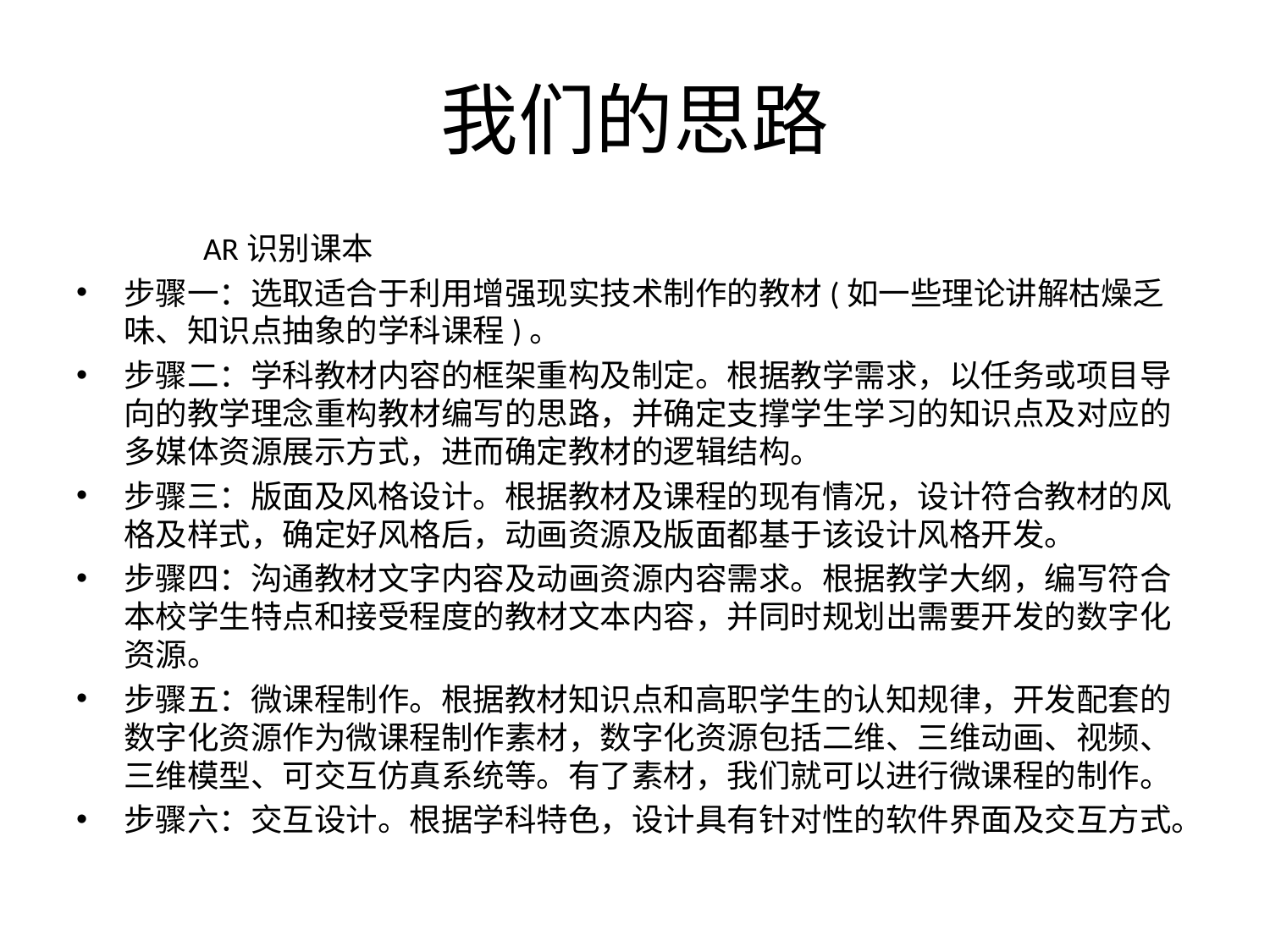

# 我们的思路
	AR识别课本
步骤一：选取适合于利用增强现实技术制作的教材(如一些理论讲解枯燥乏味、知识点抽象的学科课程)。
步骤二：学科教材内容的框架重构及制定。根据教学需求，以任务或项目导向的教学理念重构教材编写的思路，并确定支撑学生学习的知识点及对应的多媒体资源展示方式，进而确定教材的逻辑结构。
步骤三：版面及风格设计。根据教材及课程的现有情况，设计符合教材的风格及样式，确定好风格后，动画资源及版面都基于该设计风格开发。
步骤四：沟通教材文字内容及动画资源内容需求。根据教学大纲，编写符合本校学生特点和接受程度的教材文本内容，并同时规划出需要开发的数字化资源。
步骤五：微课程制作。根据教材知识点和高职学生的认知规律，开发配套的数字化资源作为微课程制作素材，数字化资源包括二维、三维动画、视频、三维模型、可交互仿真系统等。有了素材，我们就可以进行微课程的制作。
步骤六：交互设计。根据学科特色，设计具有针对性的软件界面及交互方式。